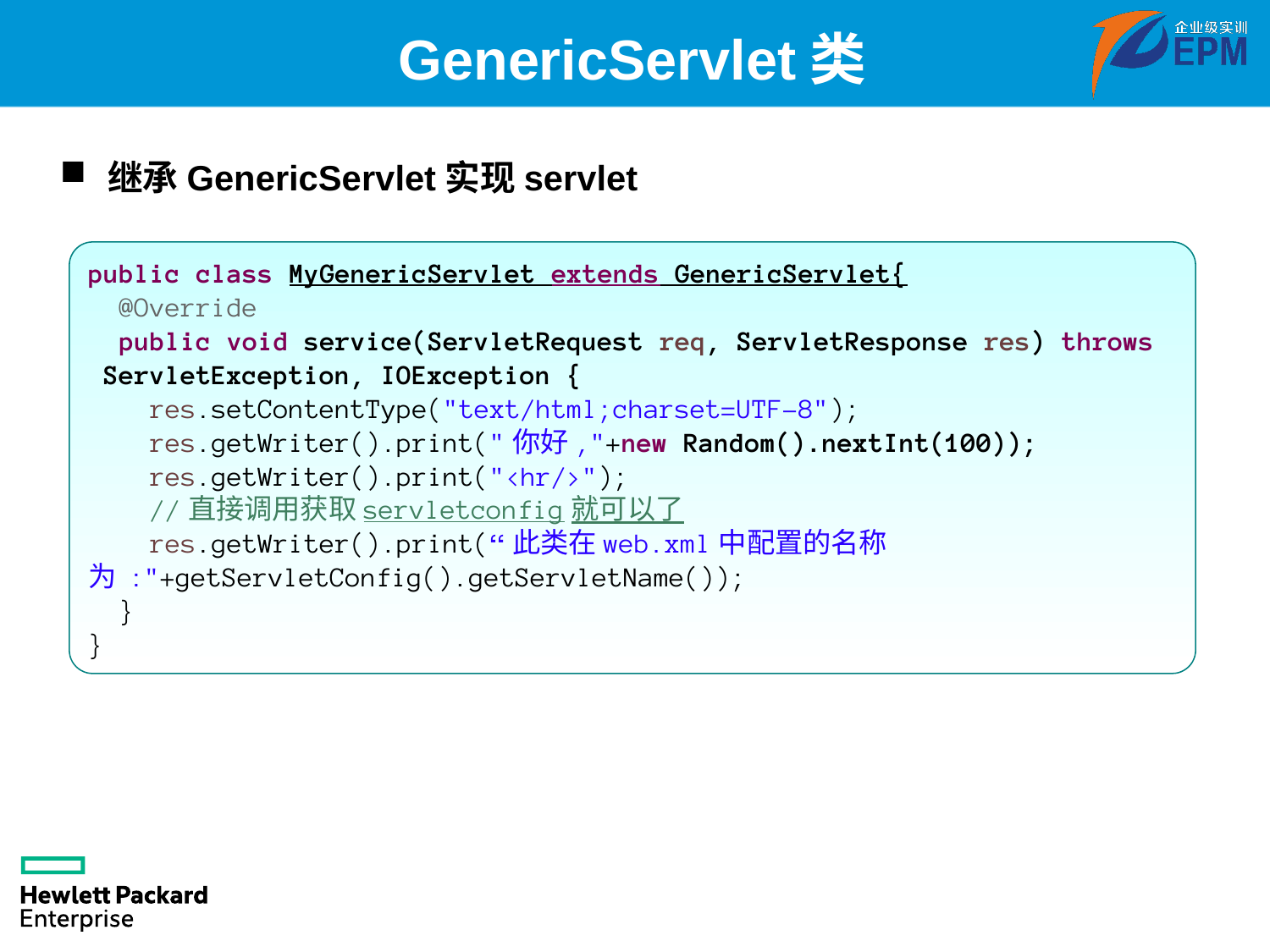

# GenericServlet类
继承GenericServlet实现servlet

public class MyGenericServlet extends GenericServlet{
  @Override
  public void service(ServletRequest req, ServletResponse res) throws   ServletException, IOException {
    res.setContentType("text/html;charset=UTF-8");
    res.getWriter().print("你好,"+new Random().nextInt(100));
    res.getWriter().print("<hr/>");
    //直接调用获取servletconfig就可以了
    res.getWriter().print(“此类在web.xml中配置的名称为 :"+getServletConfig().getServletName());
  }
}